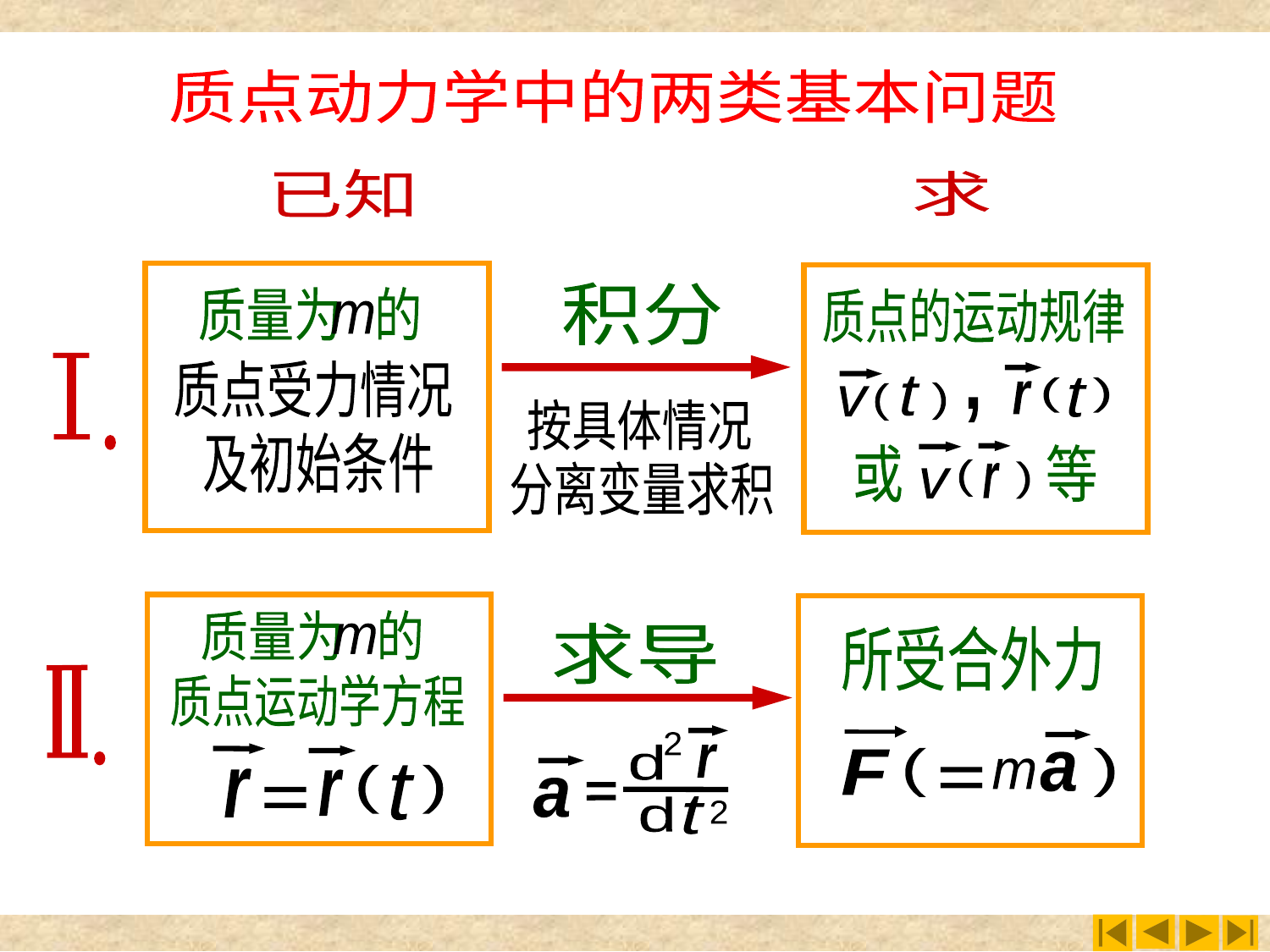

两类问题
质点动力学中的两类基本问题
已知
求

积分
质量为   的
m
质点的运动规律

r
(
)
t

t
)
(
v
,
或
等

(
)
r
v

质点受力情况

按具体情况
及初始条件

分离变量求积

质量为   的
求导
m
所受合外力

质点运动学方程

r
2
d

d
t

a

2

F

a
(
)

m

r

r
(
)
t